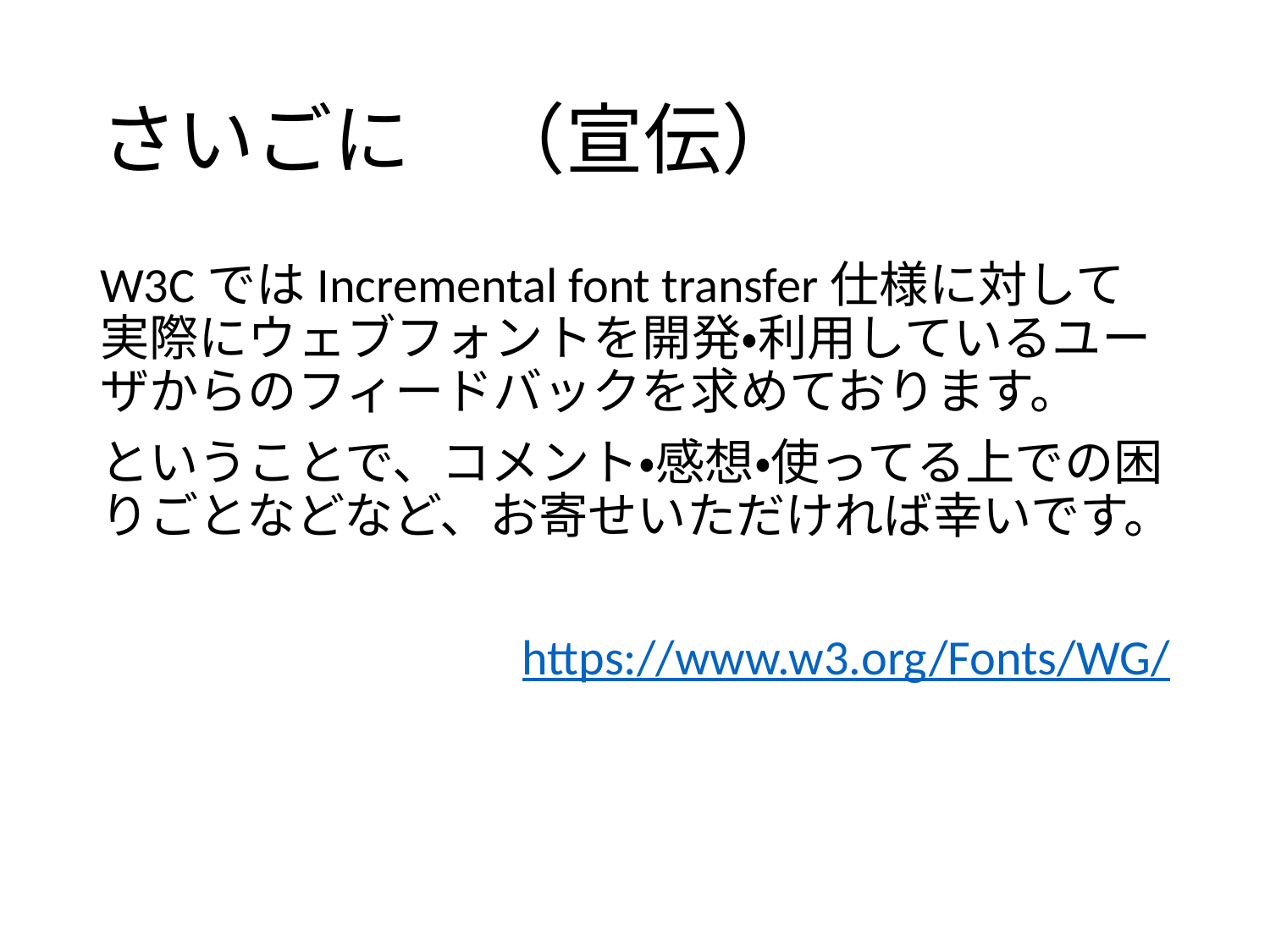

# さいごに　（宣伝）
W3CではIncremental font transfer仕様に対して実際にウェブフォントを開発・利用しているユーザからのフィードバックを求めております。
ということで、コメント・感想・使ってる上での困りごとなどなど、お寄せいただければ幸いです。

https://www.w3.org/Fonts/WG/